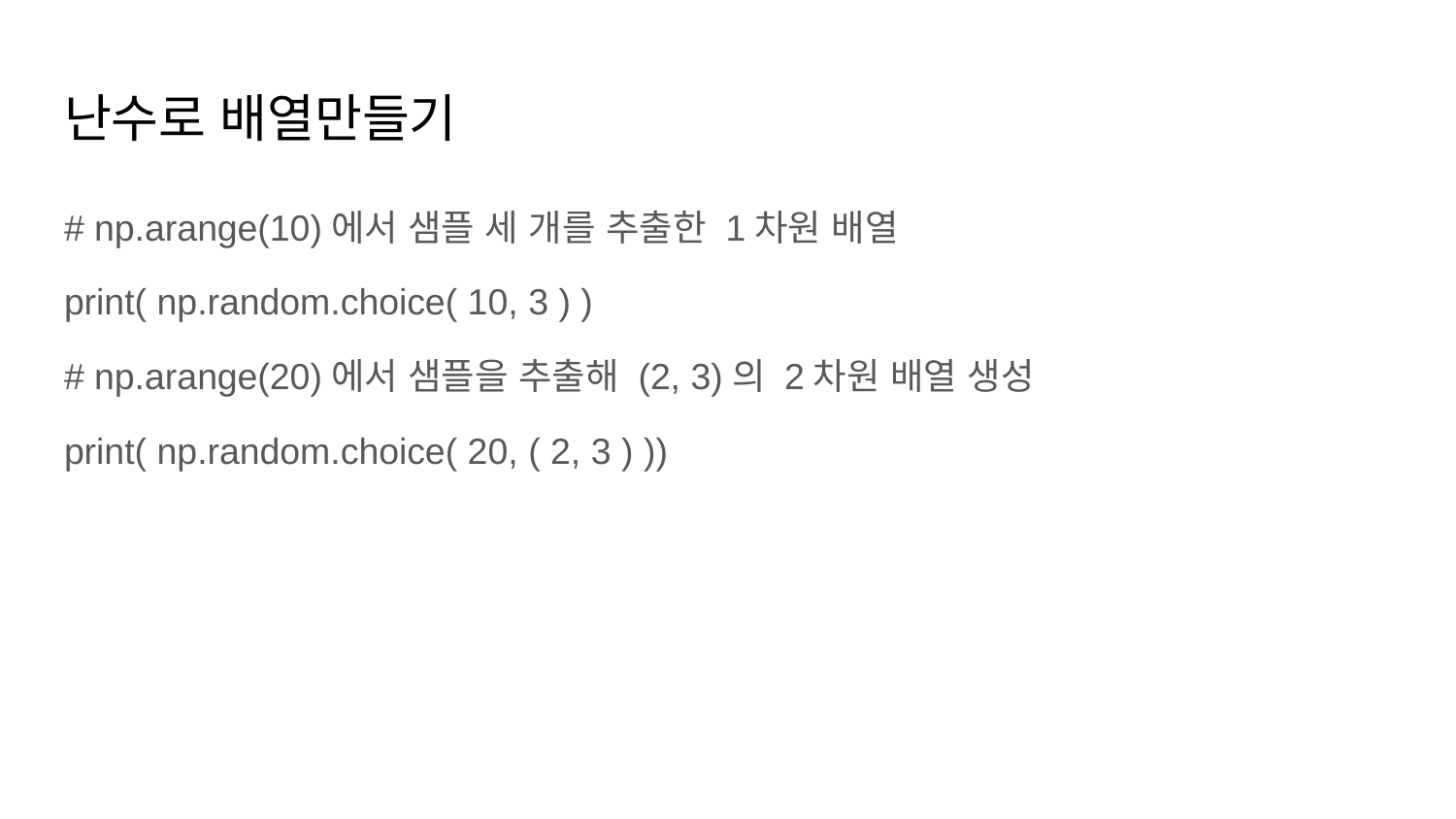

# 난수로 배열만들기
# np.arange(10)에서 샘플 세 개를 추출한 1차원 배열
print( np.random.choice( 10, 3 ) )
# np.arange(20)에서 샘플을 추출해 (2, 3)의 2차원 배열 생성
print( np.random.choice( 20, ( 2, 3 ) ))